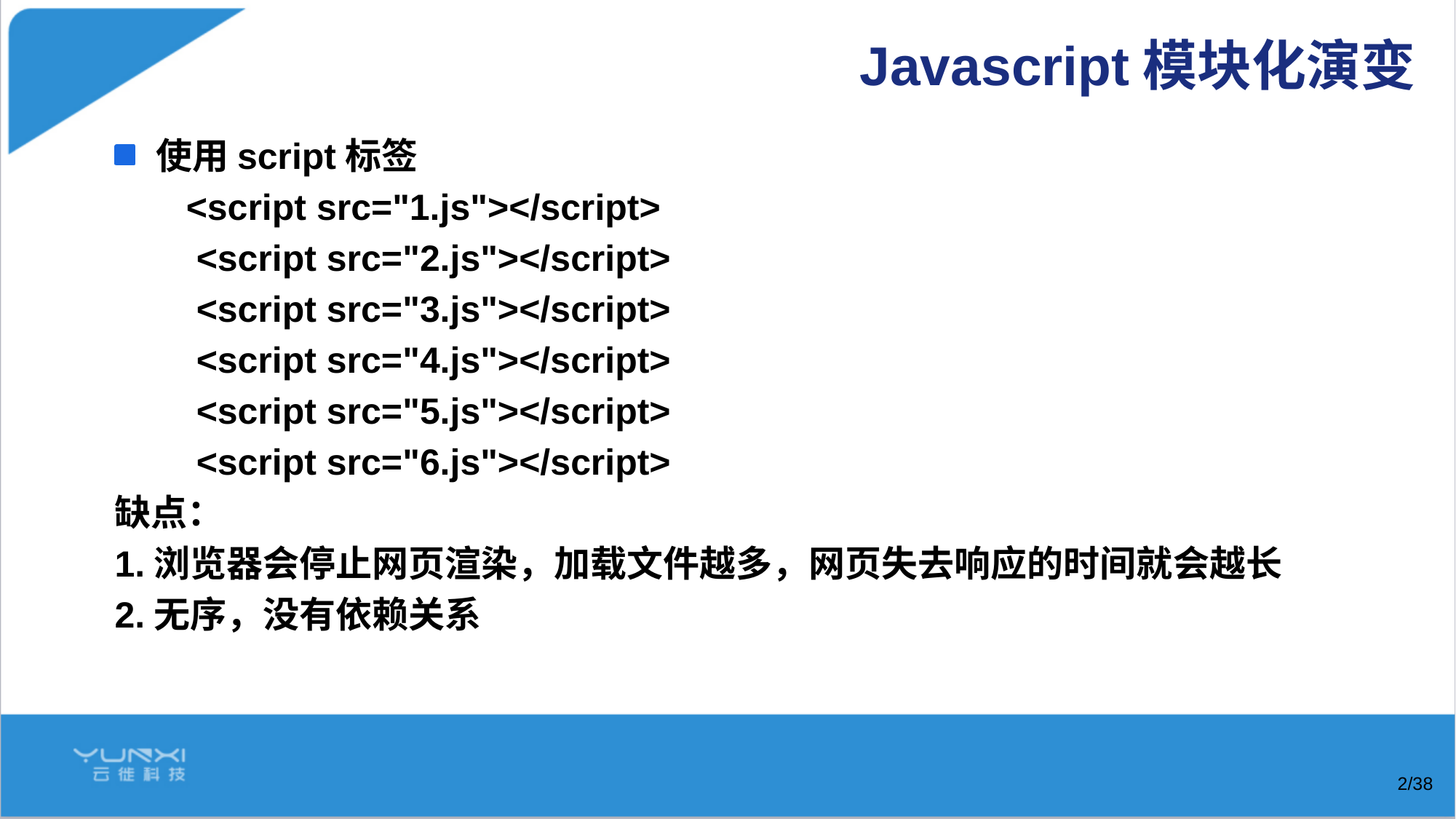

# Javascript模块化演变
使用script标签
       <script src="1.js"></script>
　　<script src="2.js"></script>
　　<script src="3.js"></script>
　　<script src="4.js"></script>
　　<script src="5.js"></script>
　　<script src="6.js"></script>
缺点：
1.浏览器会停止网页渲染，加载文件越多，网页失去响应的时间就会越长
2.无序，没有依赖关系

2/38